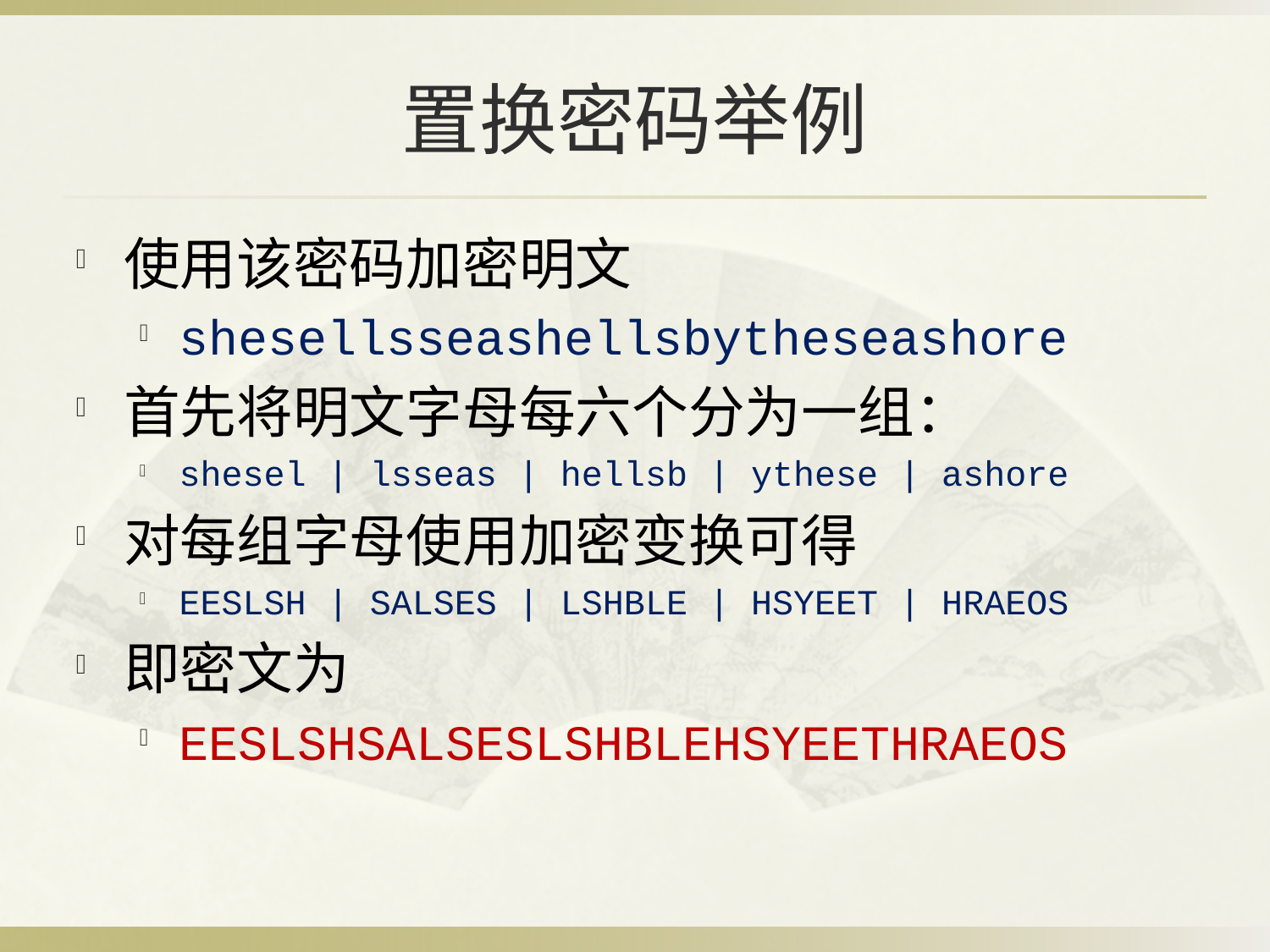

# 置换密码举例
使用该密码加密明文
shesellsseashellsbytheseashore
首先将明文字母每六个分为一组：
shesel | lsseas | hellsb | ythese | ashore
对每组字母使用加密变换可得
EESLSH | SALSES | LSHBLE | HSYEET | HRAEOS
即密文为
EESLSHSALSESLSHBLEHSYEETHRAEOS